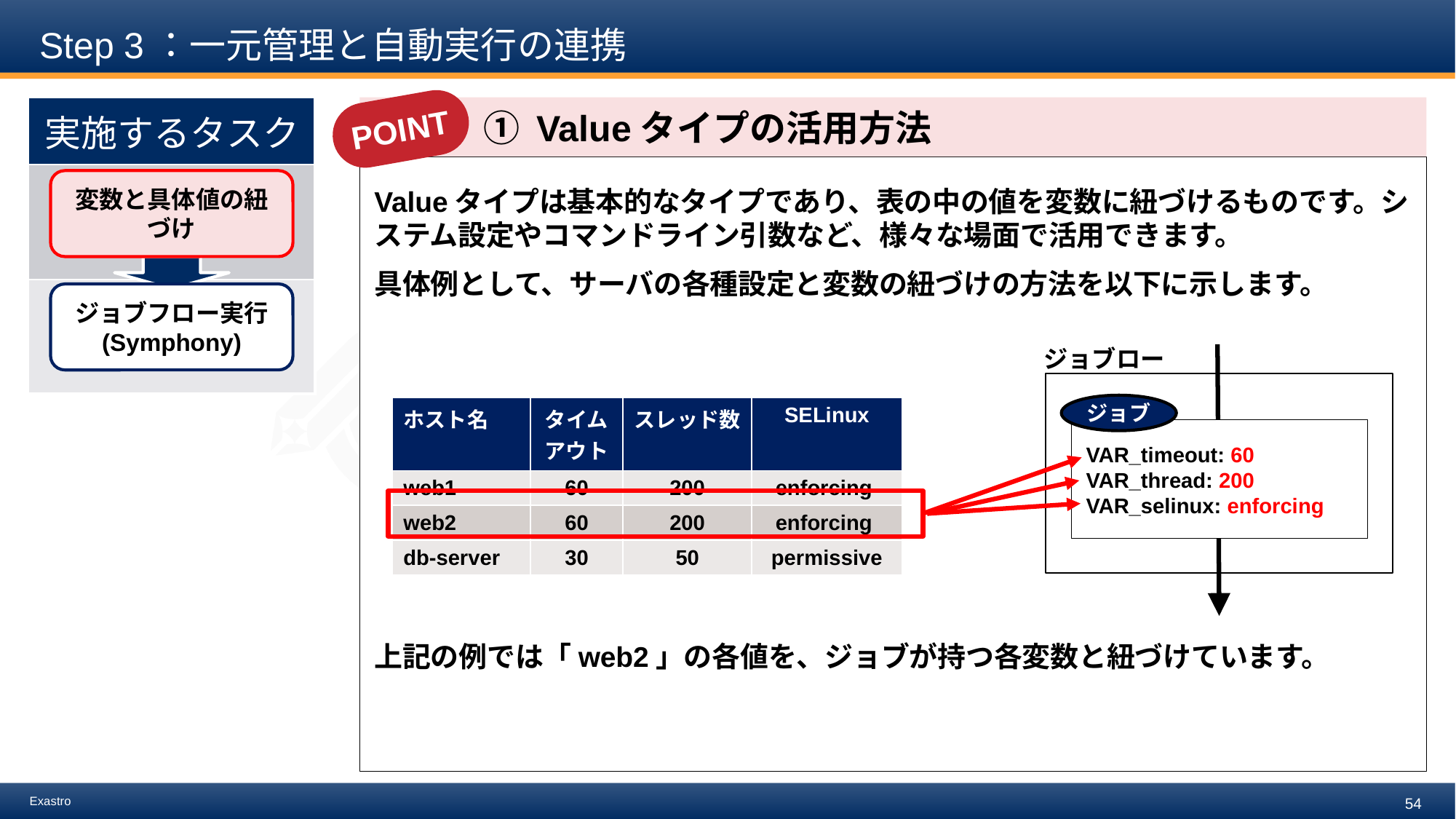

# Step 3：一元管理と自動実行の連携
POINT
| 実施するタスク |
| --- |
|  |
|  |
　　　① Valueタイプの活用方法

Valueタイプは基本的なタイプであり、表の中の値を変数に紐づけるものです。システム設定やコマンドライン引数など、様々な場面で活用できます。

具体例として、サーバの各種設定と変数の紐づけの方法を以下に示します。

上記の例では「web2」の各値を、ジョブが持つ各変数と紐づけています。
変数と具体値の紐づけ

ジョブフロー実行
(Symphony)
ジョブロー

ジョブ
| ホスト名 | タイム アウト | スレッド数 | SELinux |
| --- | --- | --- | --- |
| web1 | 60 | 200 | enforcing |
| web2 | 60 | 200 | enforcing |
| db-server | 30 | 50 | permissive |

VAR_timeout: 60
VAR_thread: 200
VAR_selinux: enforcing